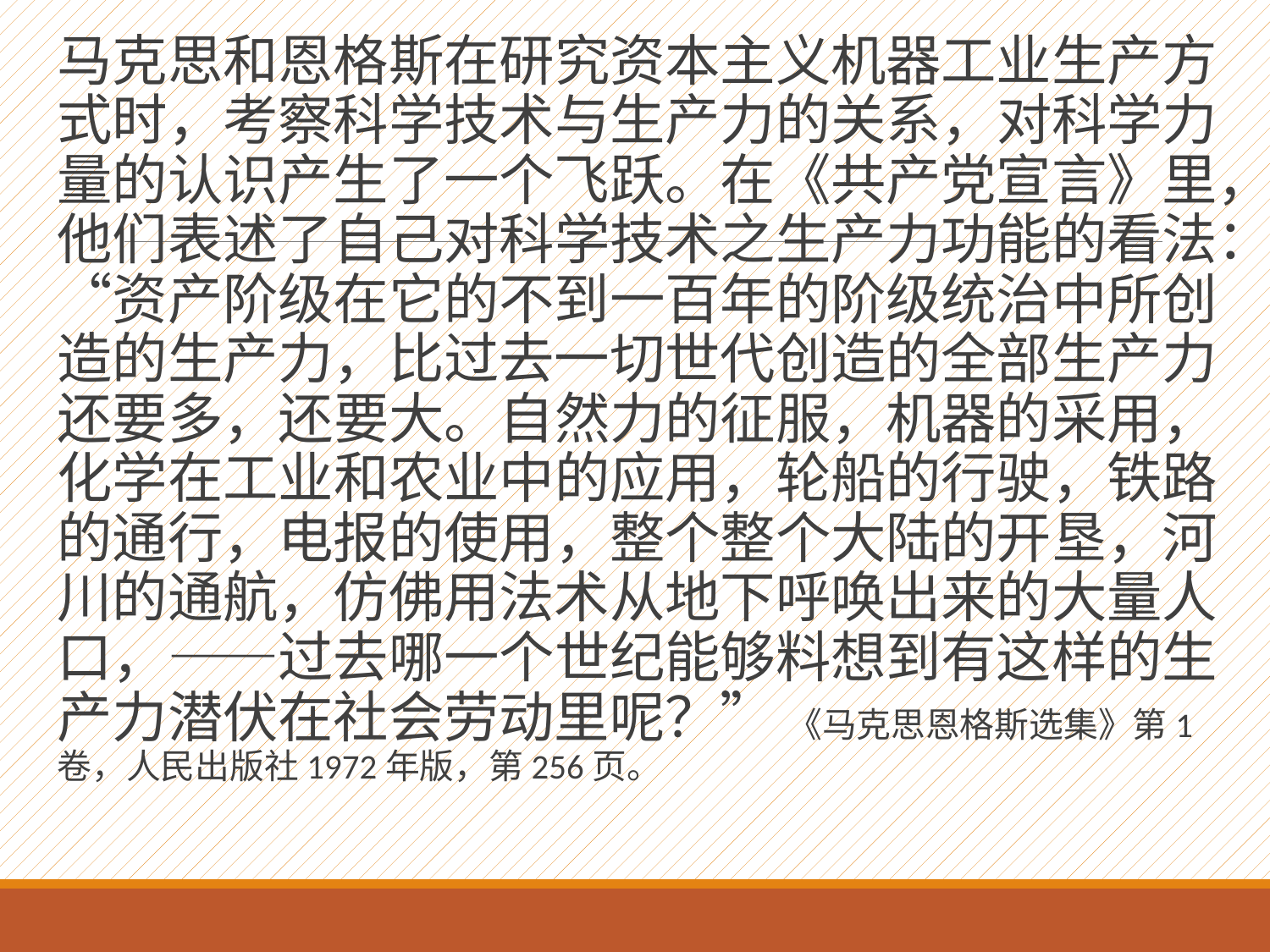

马克思和恩格斯在研究资本主义机器工业生产方式时，考察科学技术与生产力的关系，对科学力量的认识产生了一个飞跃。在《共产党宣言》里，他们表述了自己对科学技术之生产力功能的看法：“资产阶级在它的不到一百年的阶级统治中所创造的生产力，比过去一切世代创造的全部生产力还要多，还要大。自然力的征服，机器的采用，化学在工业和农业中的应用，轮船的行驶，铁路的通行，电报的使用，整个整个大陆的开垦，河川的通航，仿佛用法术从地下呼唤出来的大量人口，——过去哪一个世纪能够料想到有这样的生产力潜伏在社会劳动里呢？” 《马克思恩格斯选集》第1卷，人民出版社1972年版，第256页。